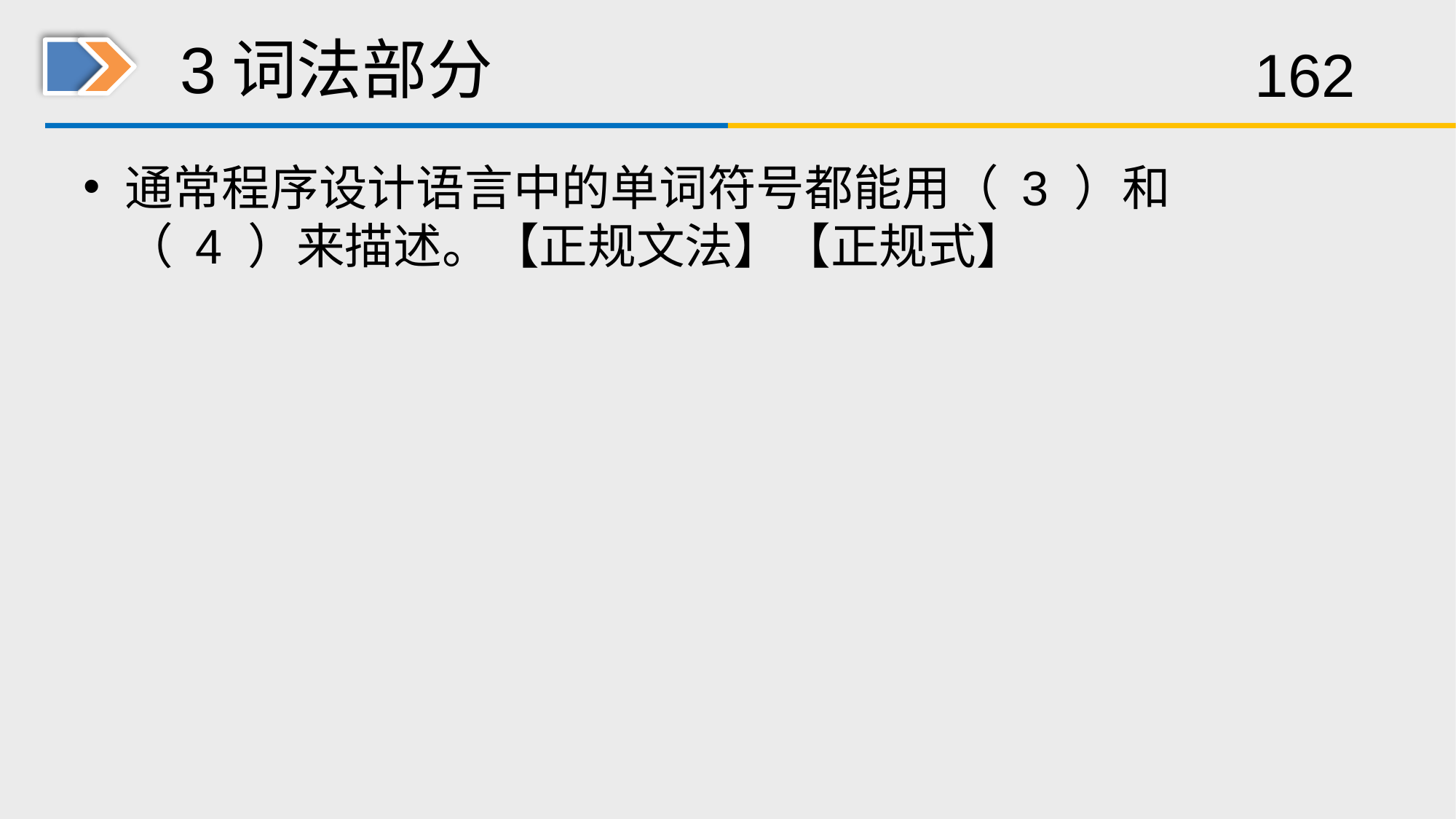

# 3词法部分
162
通常程序设计语言中的单词符号都能用（ 3 ）和（ 4 ）来描述。【正规文法】【正规式】